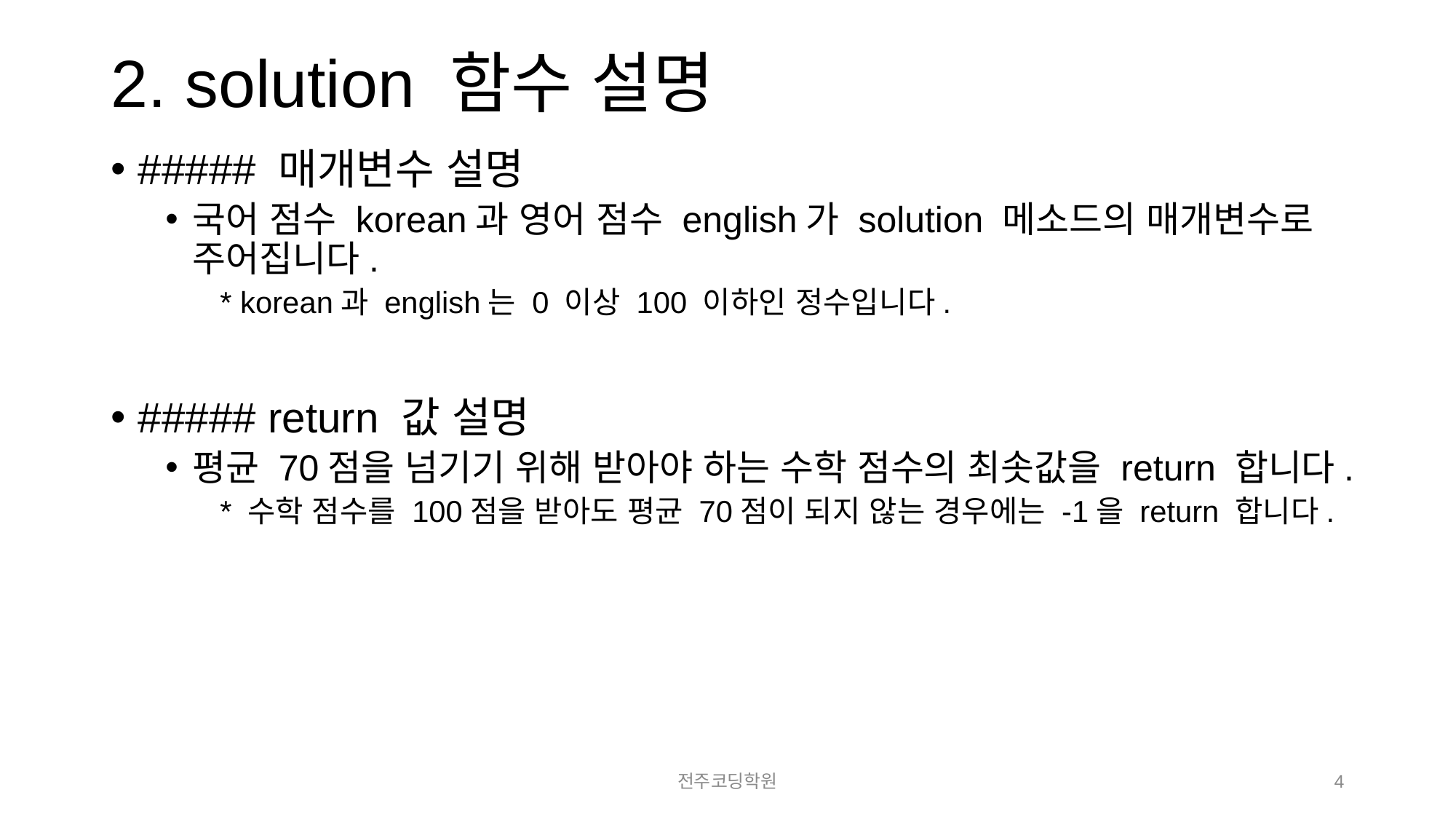

# 2. solution 함수 설명
##### 매개변수 설명
국어 점수 korean과 영어 점수 english가 solution 메소드의 매개변수로 주어집니다.
* korean과 english는 0 이상 100 이하인 정수입니다.

##### return 값 설명
평균 70점을 넘기기 위해 받아야 하는 수학 점수의 최솟값을 return 합니다.
* 수학 점수를 100점을 받아도 평균 70점이 되지 않는 경우에는 -1을 return 합니다.
전주코딩학원
4